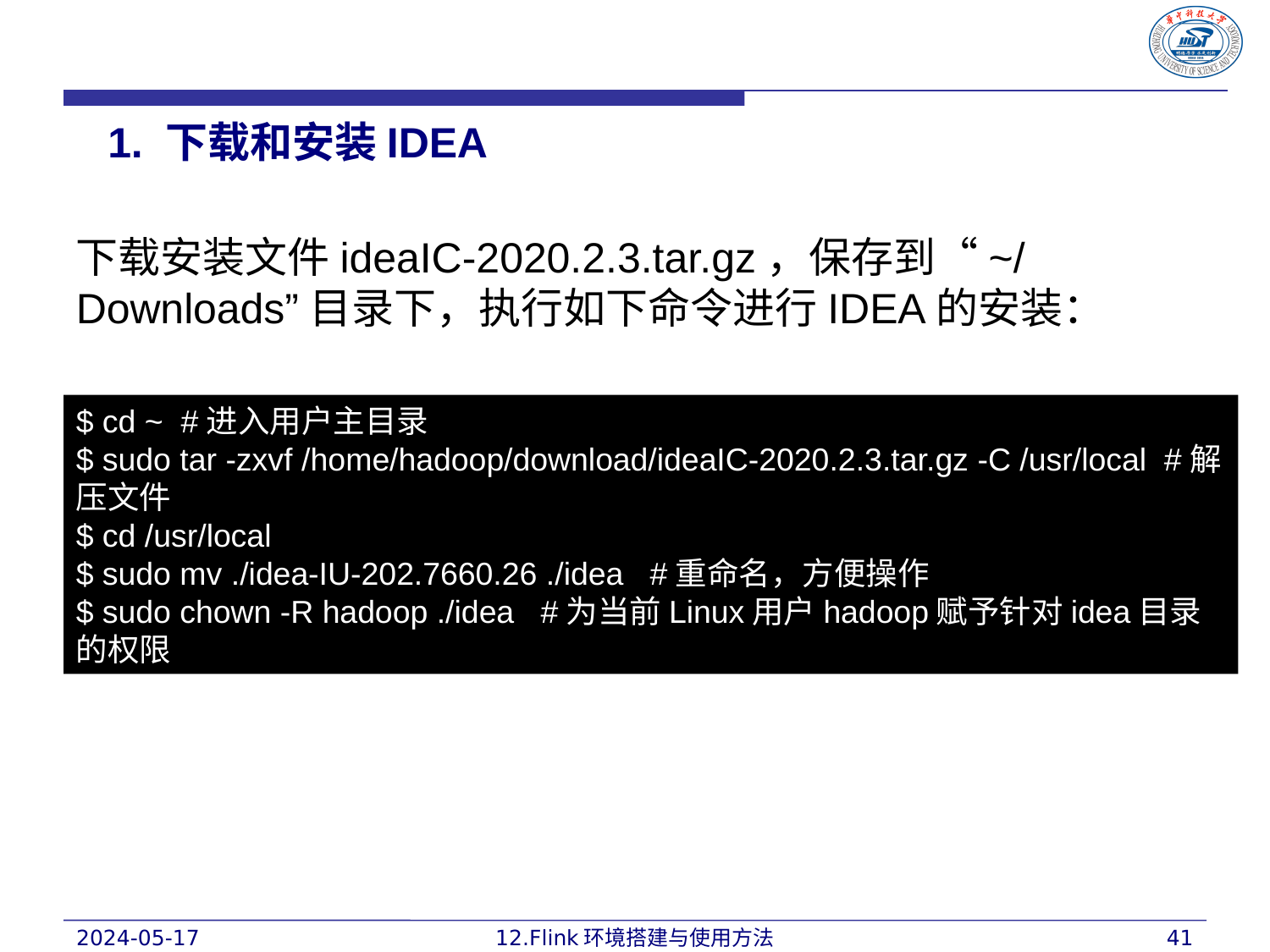

1. 下载和安装IDEA
下载安装文件ideaIC-2020.2.3.tar.gz，保存到“~/Downloads”目录下，执行如下命令进行IDEA的安装：
$ cd ~  #进入用户主目录
$ sudo tar -zxvf /home/hadoop/download/ideaIC-2020.2.3.tar.gz -C /usr/local  #解压文件
$ cd /usr/local
$ sudo mv ./idea-IU-202.7660.26 ./idea   #重命名，方便操作
$ sudo chown -R hadoop ./idea   #为当前Linux用户hadoop赋予针对idea目录的权限
2024-05-17
12.Flink环境搭建与使用方法
41